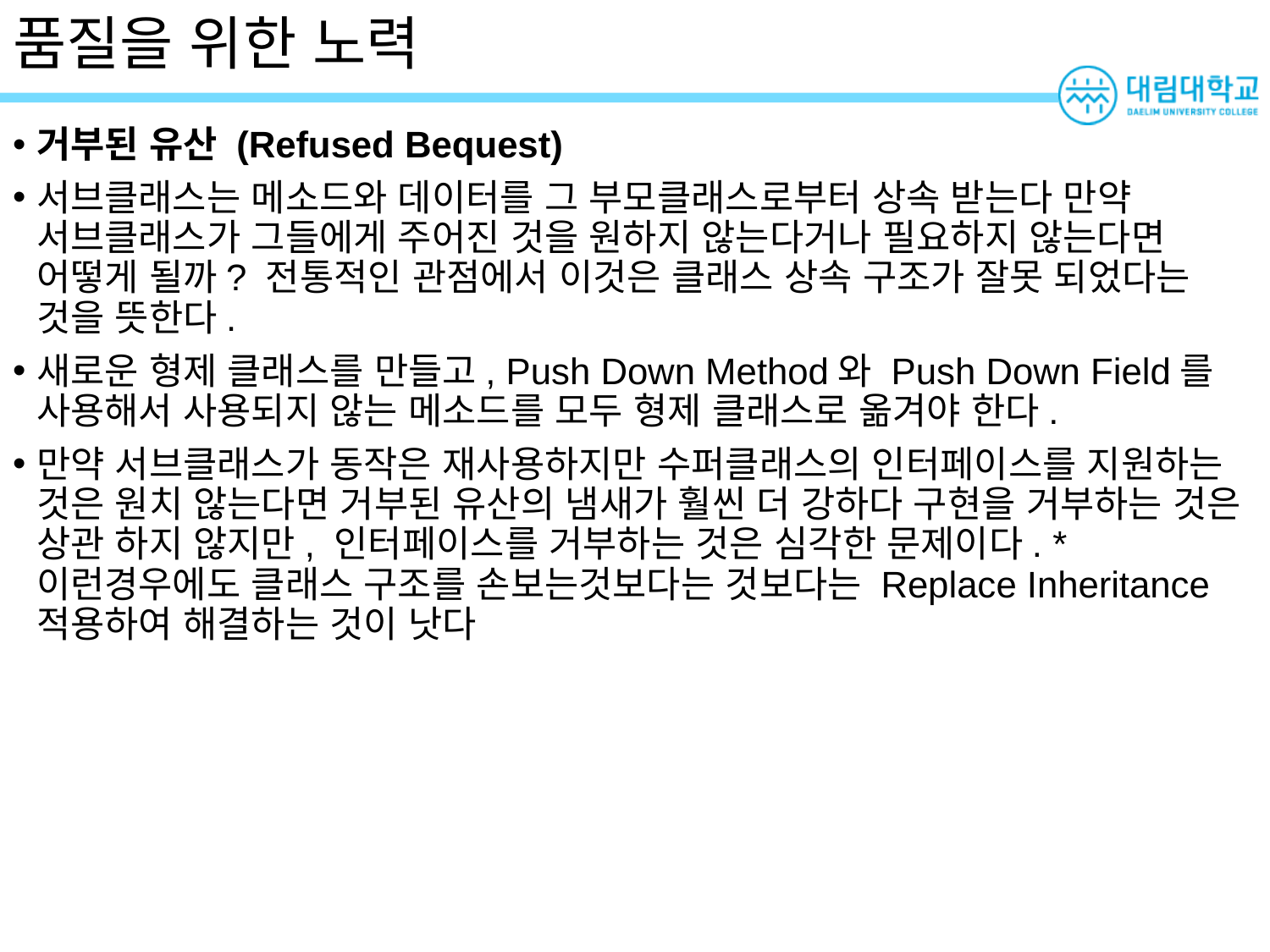

# 품질을 위한 노력
거부된 유산 (Refused Bequest)
서브클래스는 메소드와 데이터를 그 부모클래스로부터 상속 받는다 만약 서브클래스가 그들에게 주어진 것을 원하지 않는다거나 필요하지 않는다면 어떻게 될까? 전통적인 관점에서 이것은 클래스 상속 구조가 잘못 되었다는 것을 뜻한다.
새로운 형제 클래스를 만들고, Push Down Method와 Push Down Field를 사용해서 사용되지 않는 메소드를 모두 형제 클래스로 옮겨야 한다.
만약 서브클래스가 동작은 재사용하지만 수퍼클래스의 인터페이스를 지원하는 것은 원치 않는다면 거부된 유산의 냄새가 훨씬 더 강하다 구현을 거부하는 것은 상관 하지 않지만, 인터페이스를 거부하는 것은 심각한 문제이다. * 이런경우에도 클래스 구조를 손보는것보다는 것보다는 Replace Inheritance 적용하여 해결하는 것이 낫다